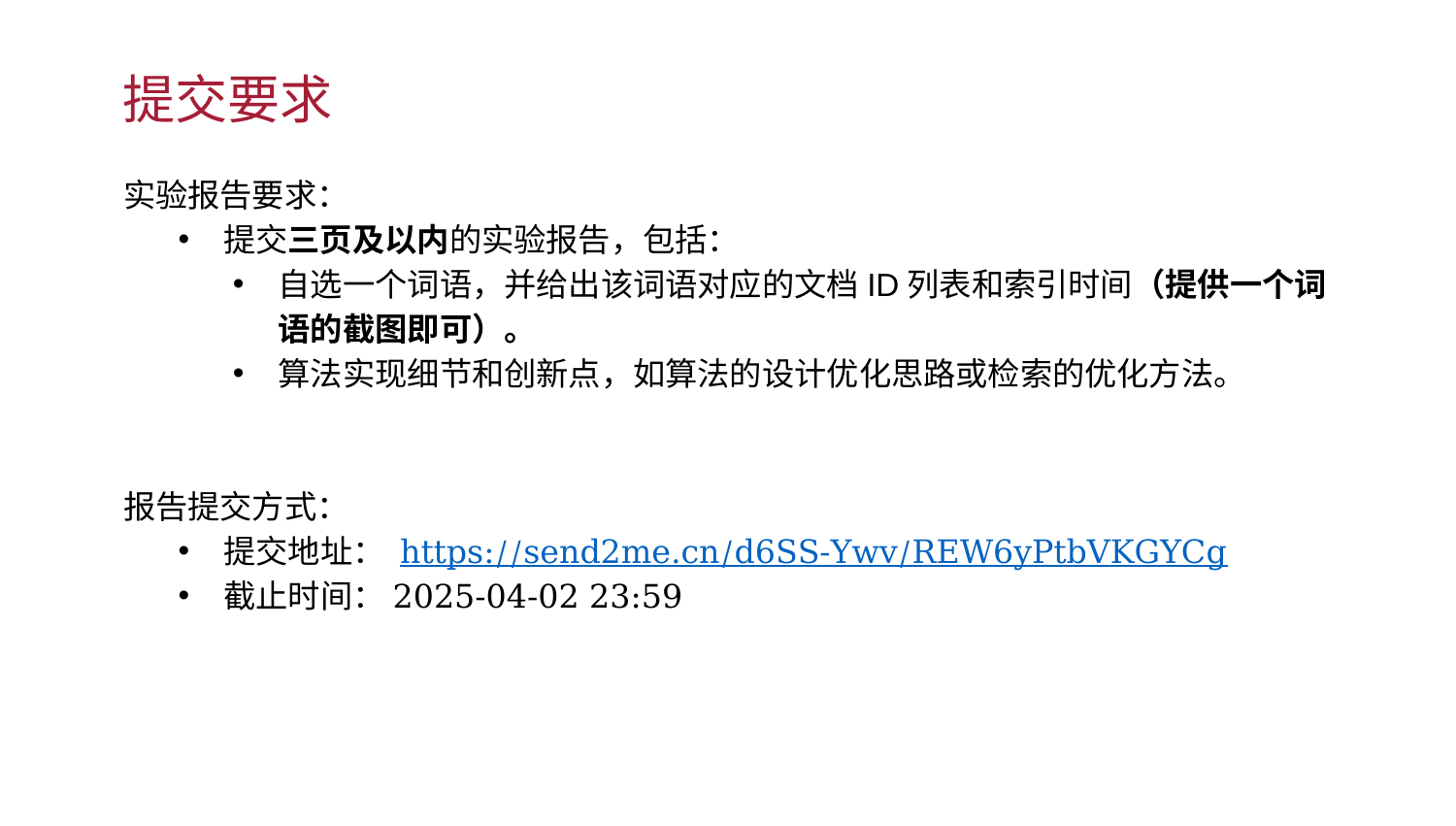

提交要求
实验报告要求：
提交三页及以内的实验报告，包括：
自选一个词语，并给出该词语对应的文档ID列表和索引时间（提供一个词语的截图即可）。
算法实现细节和创新点，如算法的设计优化思路或检索的优化方法。

报告提交方式：
提交地址： https://send2me.cn/d6SS-Ywv/REW6yPtbVKGYCg
截止时间：2025-04-02 23:59